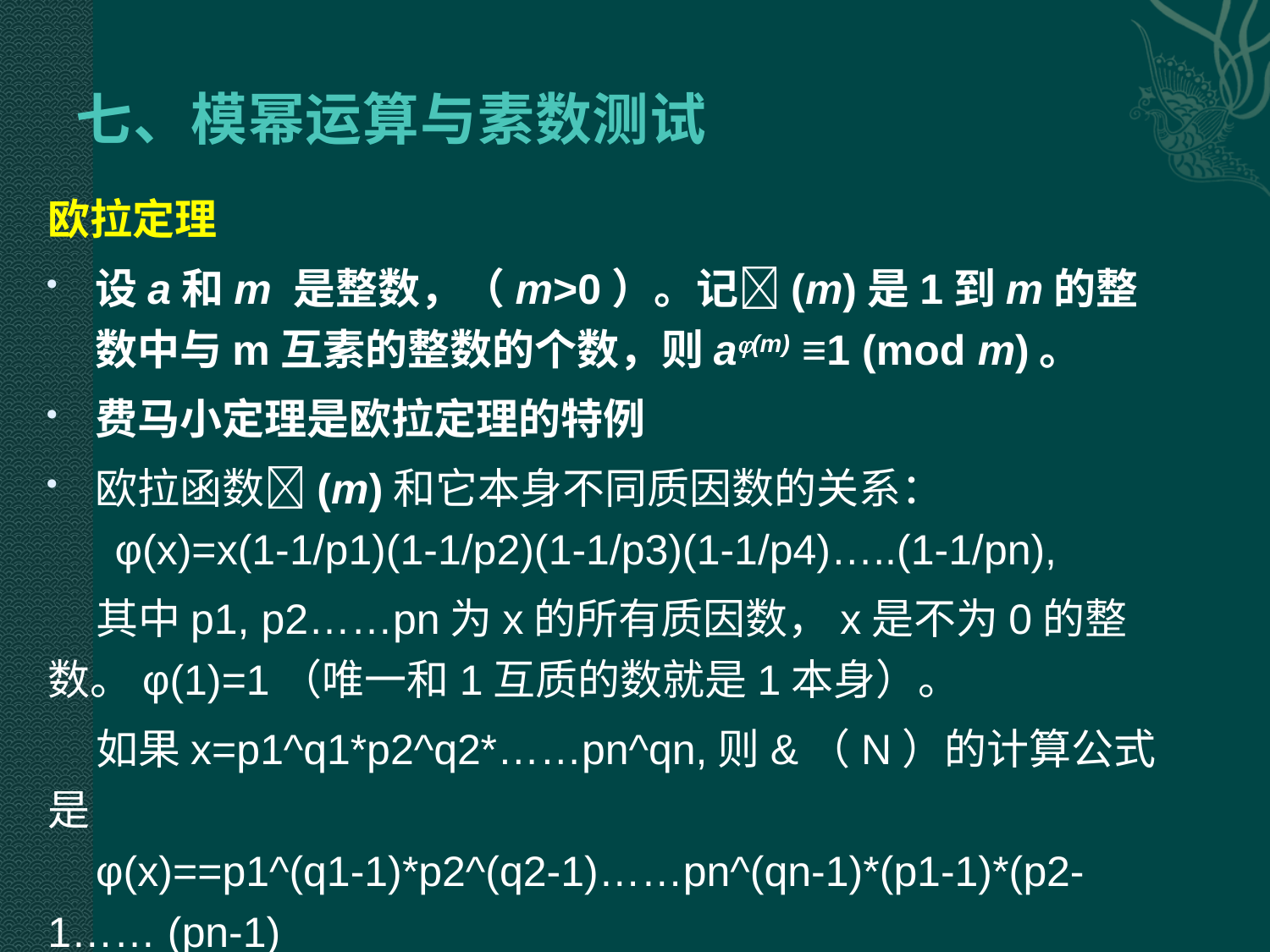

# 七、模幂运算与素数测试
欧拉定理
设a和m 是整数，（m>0）。记ϕ(m)是1到m的整数中与m互素的整数的个数，则aϕ(m) ≡1 (mod m)。
费马小定理是欧拉定理的特例
欧拉函数ϕ(m)和它本身不同质因数的关系：
 φ(x)=x(1-1/p1)(1-1/p2)(1-1/p3)(1-1/p4)…..(1-1/pn),
    其中p1, p2……pn为x的所有质因数，x是不为0的整数。φ(1)=1（唯一和1互质的数就是1本身）。
    如果x=p1^q1*p2^q2*……pn^qn,则&（N）的计算公式是
    φ(x)==p1^(q1-1)*p2^(q2-1)……pn^(qn-1)*(p1-1)*(p2-1…… (pn-1)